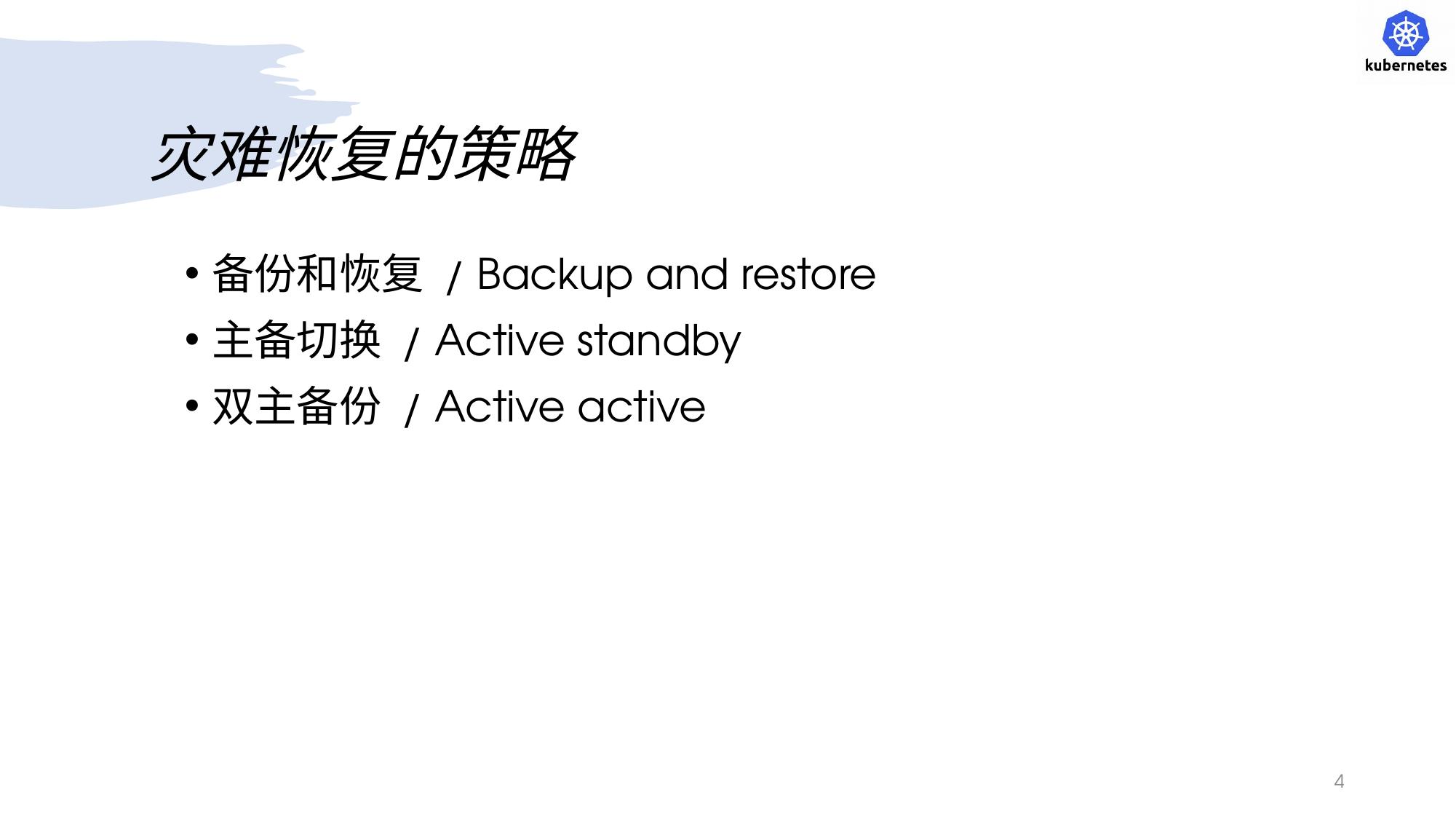

# 灾难恢复的策略
备份和恢复 / Backup and restore
主备切换 / Active standby
双主备份 / Active active
4